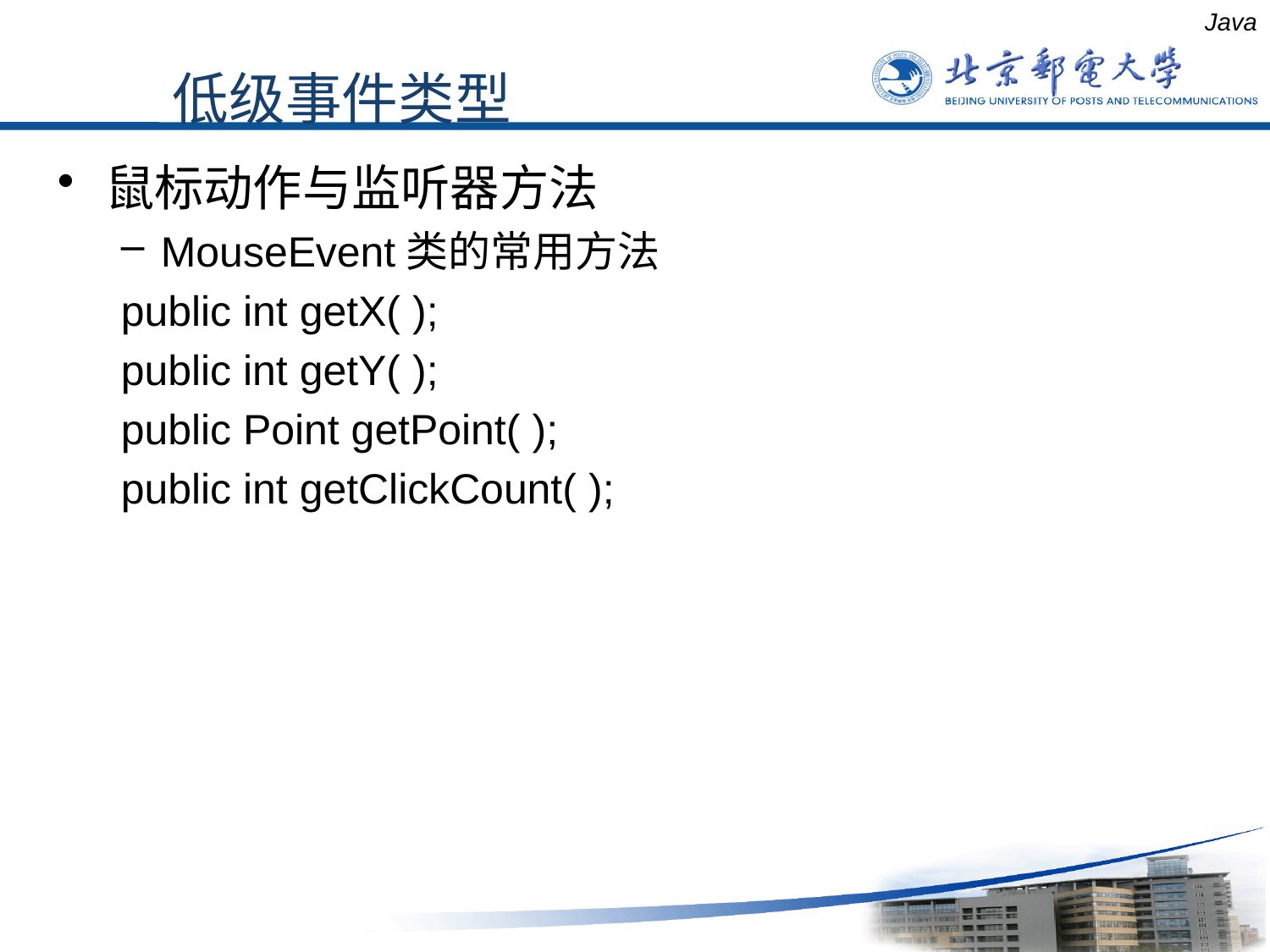

鼠标动作与监听器方法
MouseEvent类的常用方法
public int getX( );
public int getY( );
public Point getPoint( );
public int getClickCount( );
Java
低级事件类型